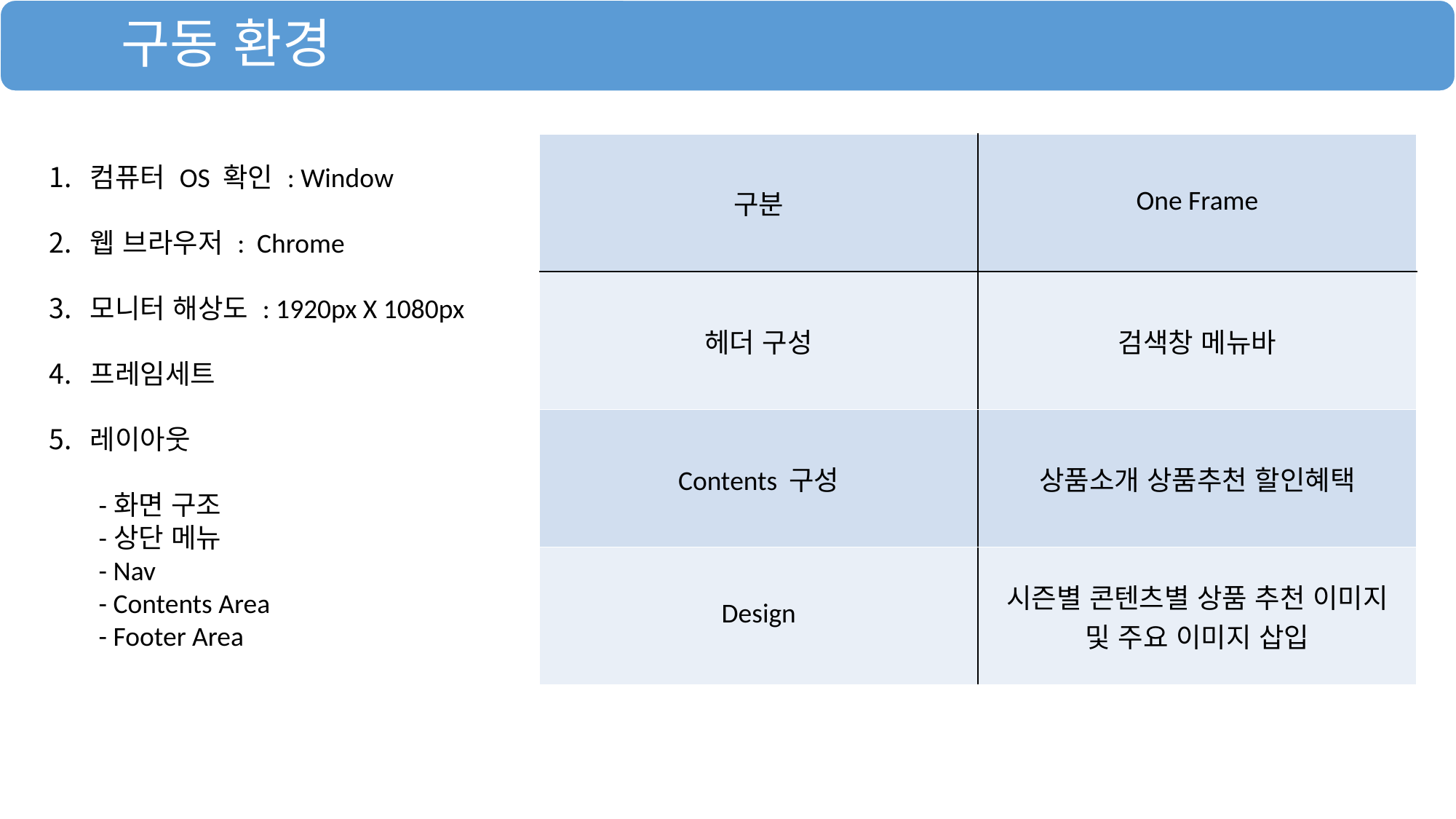

구동 환경
| 구분 | One Frame |
| --- | --- |
| 헤더 구성 | 검색창 메뉴바 |
| Contents 구성 | 상품소개 상품추천 할인혜택 |
| Design | 시즌별 콘텐츠별 상품 추천 이미지 및 주요 이미지 삽입 |
컴퓨터 OS 확인 : Window

웹 브라우저 :  Chrome

모니터 해상도 : 1920px X 1080px

프레임세트

레이아웃

        -화면 구조
        -상단 메뉴
        - Nav
        - Contents Area
        - Footer Area